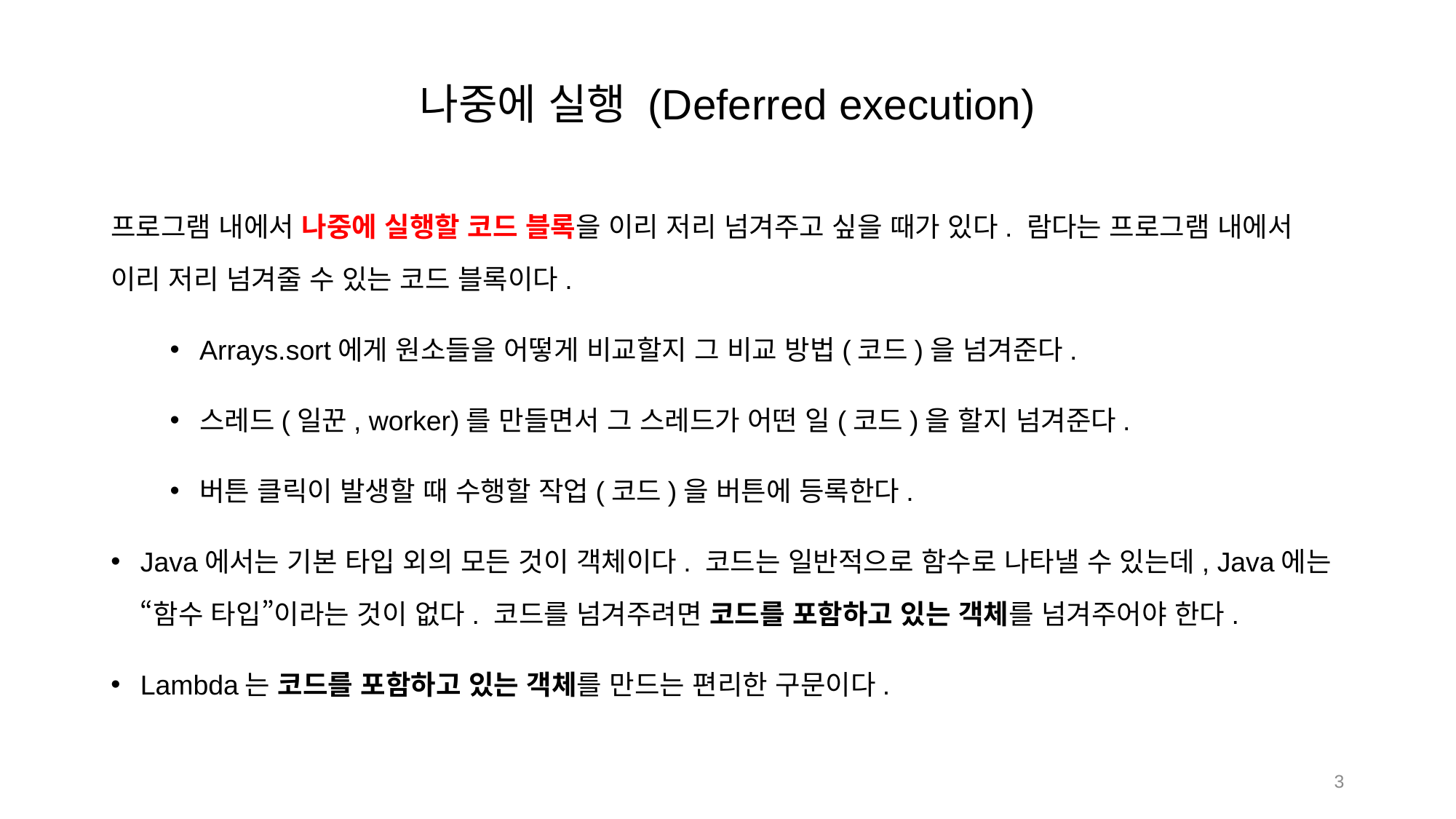

# 나중에 실행 (Deferred execution)
프로그램 내에서 나중에 실행할 코드 블록을 이리 저리 넘겨주고 싶을 때가 있다. 람다는 프로그램 내에서 이리 저리 넘겨줄 수 있는 코드 블록이다.
Arrays.sort에게 원소들을 어떻게 비교할지 그 비교 방법(코드)을 넘겨준다.
스레드(일꾼, worker)를 만들면서 그 스레드가 어떤 일(코드)을 할지 넘겨준다.
버튼 클릭이 발생할 때 수행할 작업(코드)을 버튼에 등록한다.
Java에서는 기본 타입 외의 모든 것이 객체이다. 코드는 일반적으로 함수로 나타낼 수 있는데, Java에는 “함수 타입”이라는 것이 없다. 코드를 넘겨주려면 코드를 포함하고 있는 객체를 넘겨주어야 한다.
Lambda는 코드를 포함하고 있는 객체를 만드는 편리한 구문이다.

3